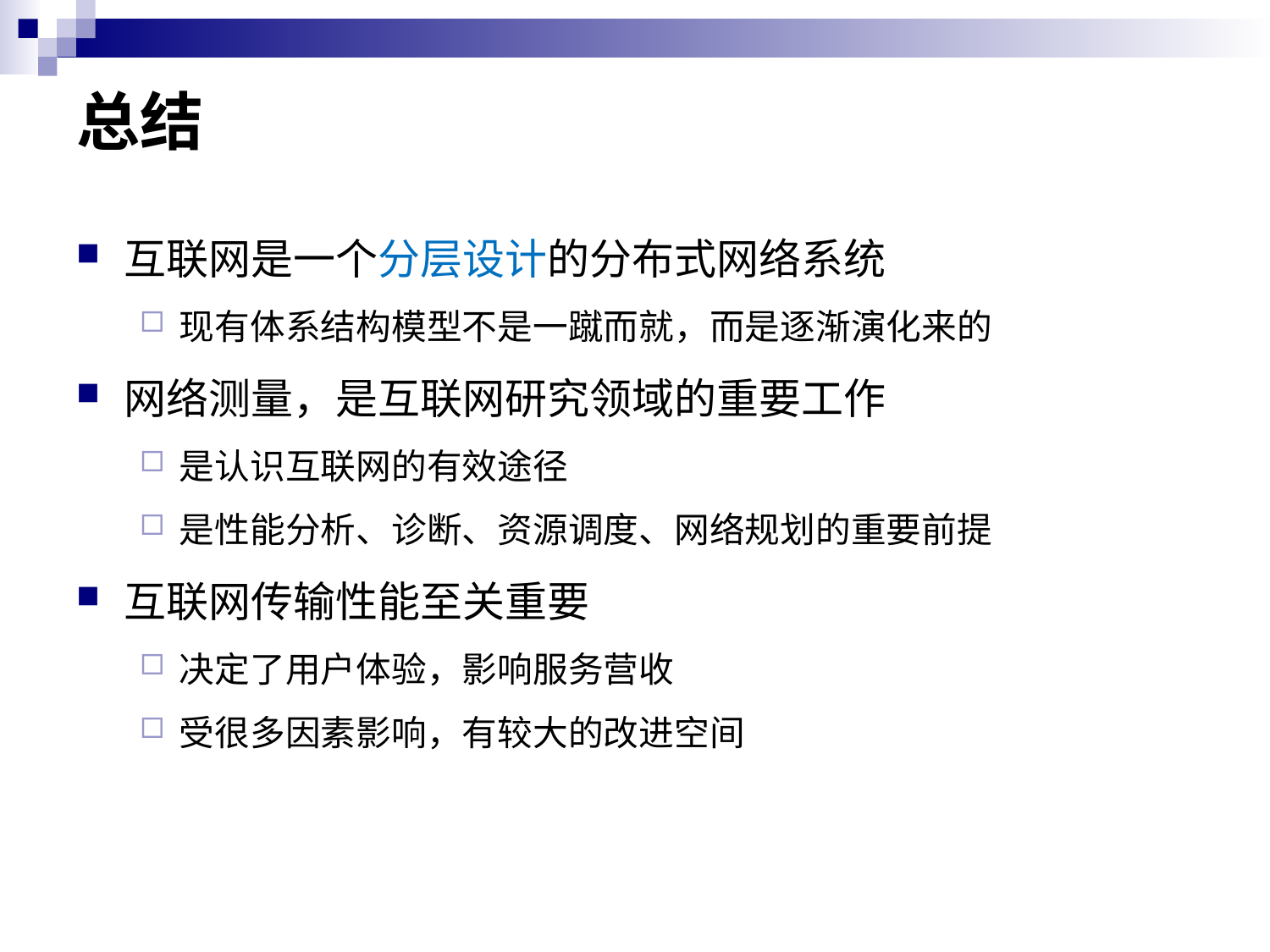

# 总结
互联网是一个分层设计的分布式网络系统
现有体系结构模型不是一蹴而就，而是逐渐演化来的
网络测量，是互联网研究领域的重要工作
是认识互联网的有效途径
是性能分析、诊断、资源调度、网络规划的重要前提
互联网传输性能至关重要
决定了用户体验，影响服务营收
受很多因素影响，有较大的改进空间
43